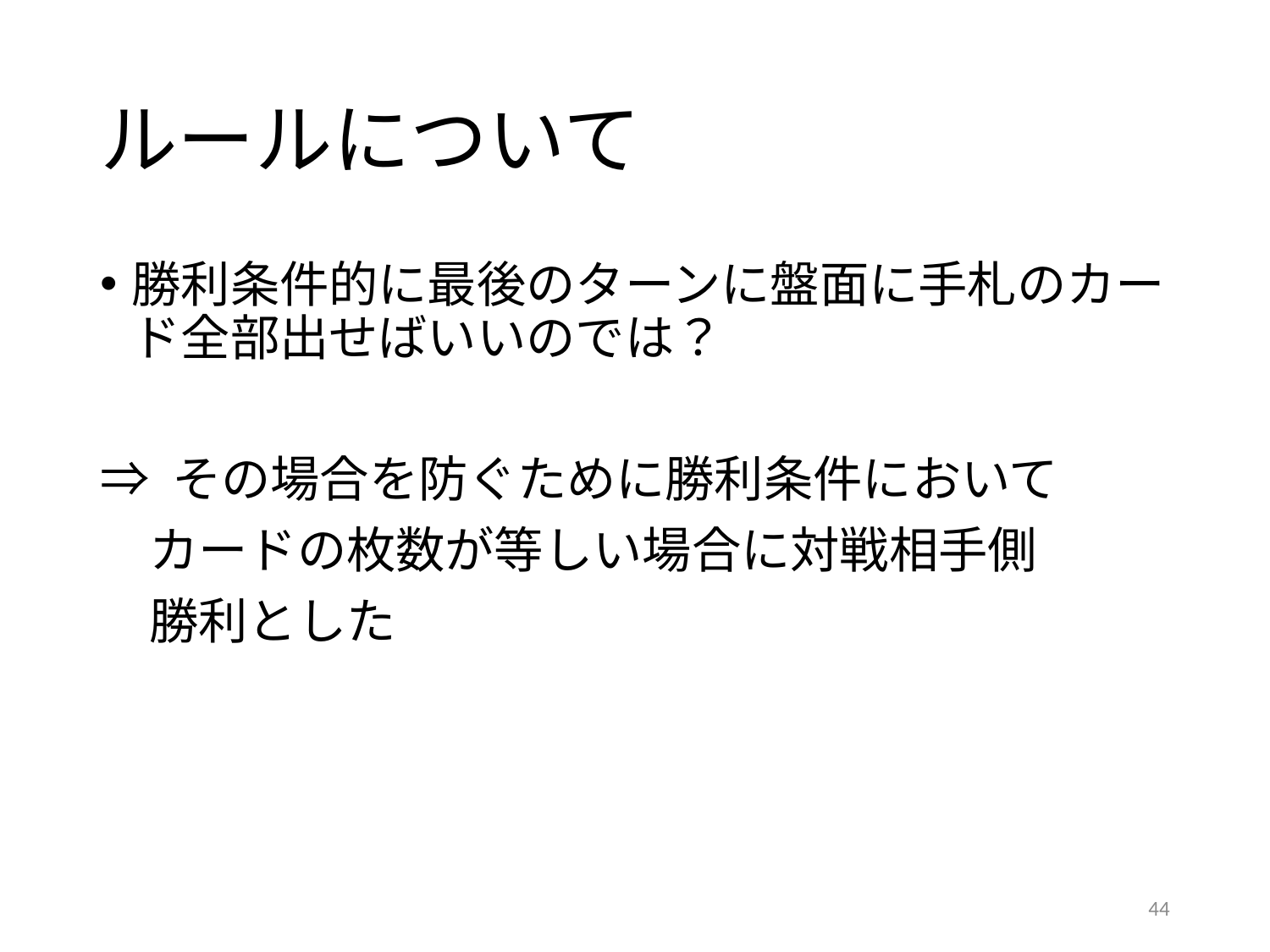

# ルールについて
勝利条件的に最後のターンに盤面に手札のカード全部出せばいいのでは？

⇒ その場合を防ぐために勝利条件において
　カードの枚数が等しい場合に対戦相手側
　勝利とした
44